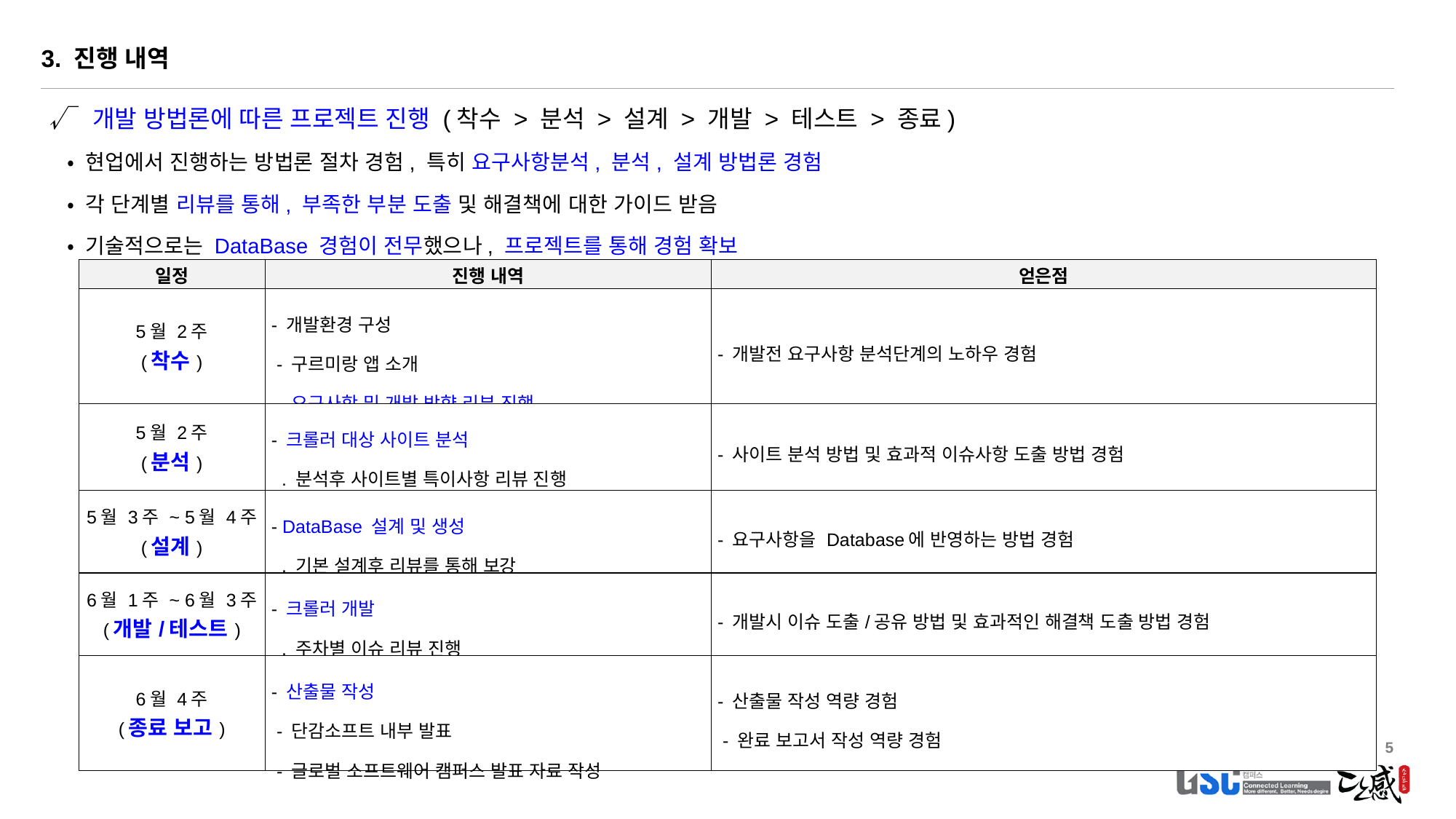

3. 진행 내역
√  개발 방법론에 따른 프로젝트 진행 (착수 > 분석 > 설계 > 개발 > 테스트 > 종료)
   • 현업에서 진행하는 방법론 절차 경험, 특히 요구사항분석, 분석, 설계 방법론 경험
   • 각 단계별 리뷰를 통해, 부족한 부분 도출 및 해결책에 대한 가이드 받음
   • 기술적으로는 DataBase 경험이 전무했으나, 프로젝트를 통해 경험 확보
| 일정 | 진행 내역 | 얻은점 |
| --- | --- | --- |
| 5월 2주 (착수) | - 개발환경 구성 - 구르미랑 앱 소개 - 요구사항 및 개발 방향 리뷰 진행 | - 개발전 요구사항 분석단계의 노하우 경험 |
| 5월 2주 (분석) | - 크롤러 대상 사이트 분석 . 분석후 사이트별 특이사항 리뷰 진행 | - 사이트 분석 방법 및 효과적 이슈사항 도출 방법 경험 |
| 5월 3주 ~ 5월 4주 (설계) | - DataBase 설계 및 생성 . 기본 설계후 리뷰를 통해 보강 | - 요구사항을 Database에 반영하는 방법 경험 |
| 6월 1주 ~ 6월 3주 (개발/테스트) | - 크롤러 개발 . 주차별 이슈 리뷰 진행 | - 개발시 이슈 도출/공유 방법 및 효과적인 해결책 도출 방법 경험 |
| 6월 4주 (종료 보고) | - 산출물 작성 - 단감소프트 내부 발표 - 글로벌 소프트웨어 캠퍼스 발표 자료 작성 | - 산출물 작성 역량 경험 - 완료 보고서 작성 역량 경험 |